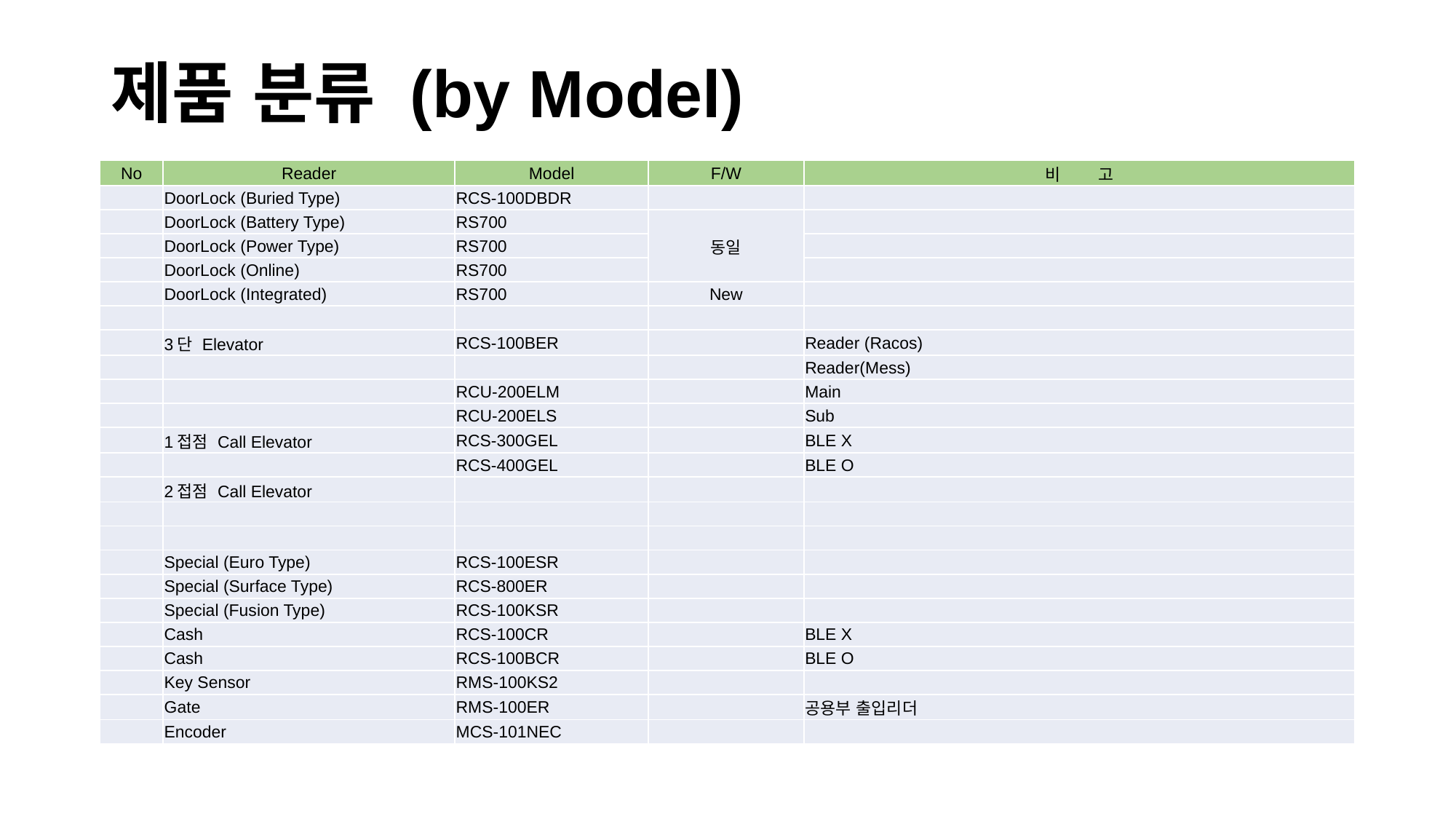

# 제품 분류 (by Model)
| No | Reader | Model | F/W | 비 고 |
| --- | --- | --- | --- | --- |
|  | DoorLock (Buried Type) | RCS-100DBDR |  |  |
|  | DoorLock (Battery Type) | RS700 | 동일 |  |
|  | DoorLock (Power Type) | RS700 |  |  |
|  | DoorLock (Online) | RS700 |  |  |
|  | DoorLock (Integrated) | RS700 | New |  |
|  |  |  |  |  |
|  | 3단 Elevator | RCS-100BER |  | Reader (Racos) |
|  |  |  |  | Reader(Mess) |
|  |  | RCU-200ELM |  | Main |
|  |  | RCU-200ELS |  | Sub |
|  | 1접점 Call Elevator | RCS-300GEL |  | BLE X |
|  |  | RCS-400GEL |  | BLE O |
|  | 2접점 Call Elevator |  |  |  |
|  |  |  |  |  |
|  |  |  |  |  |
|  | Special (Euro Type) | RCS-100ESR |  |  |
|  | Special (Surface Type) | RCS-800ER |  |  |
|  | Special (Fusion Type) | RCS-100KSR |  |  |
|  | Cash | RCS-100CR |  | BLE X |
|  | Cash | RCS-100BCR |  | BLE O |
|  | Key Sensor | RMS-100KS2 |  |  |
|  | Gate | RMS-100ER |  | 공용부 출입리더 |
|  | Encoder | MCS-101NEC |  |  |